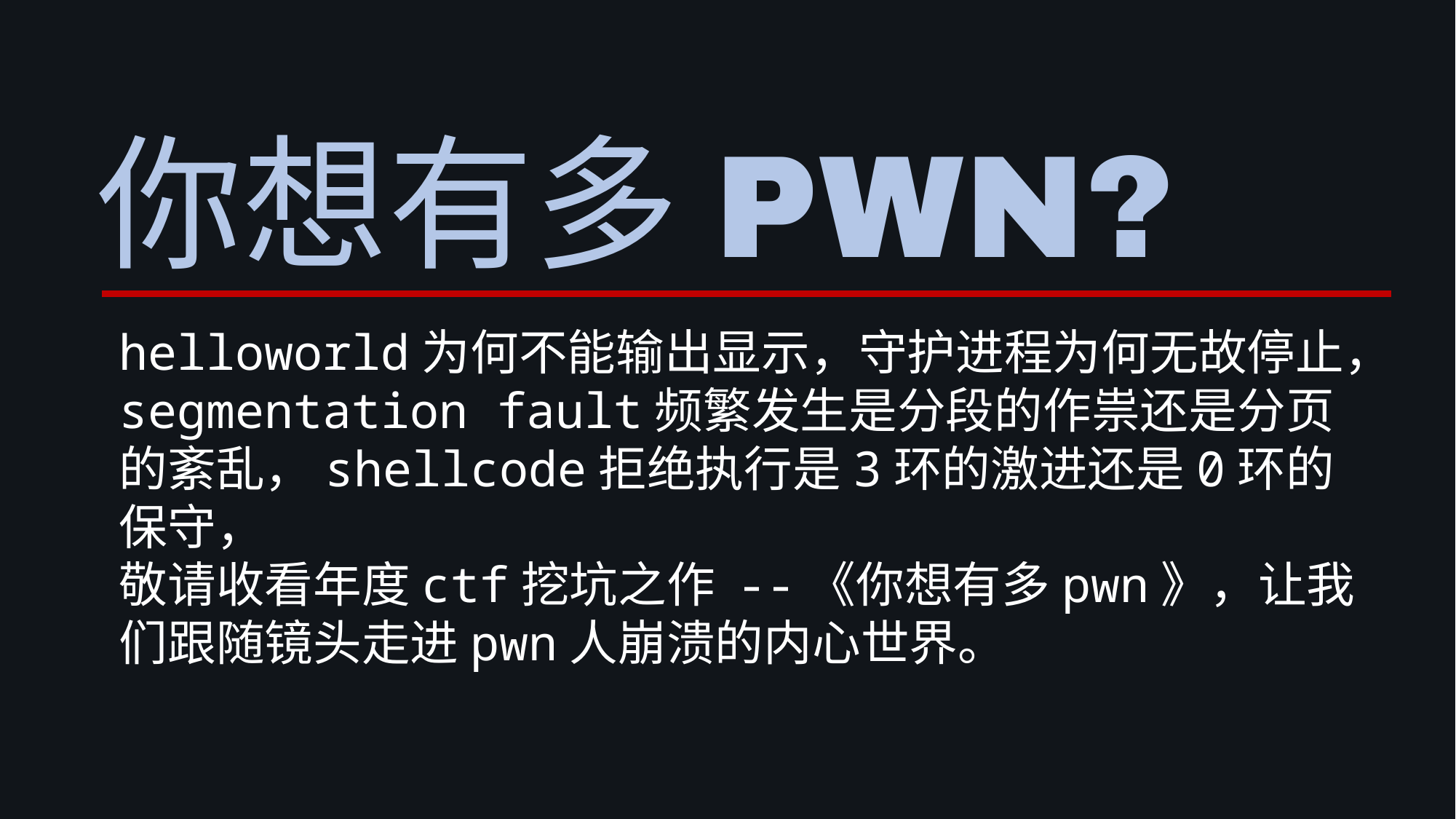

你想有多PWN?
helloworld为何不能输出显示，守护进程为何无故停止，
segmentation fault频繁发生是分段的作祟还是分页的紊乱，shellcode拒绝执行是3环的激进还是0环的保守，
敬请收看年度ctf挖坑之作 --《你想有多pwn》，让我们跟随镜头走进pwn人崩溃的内心世界。